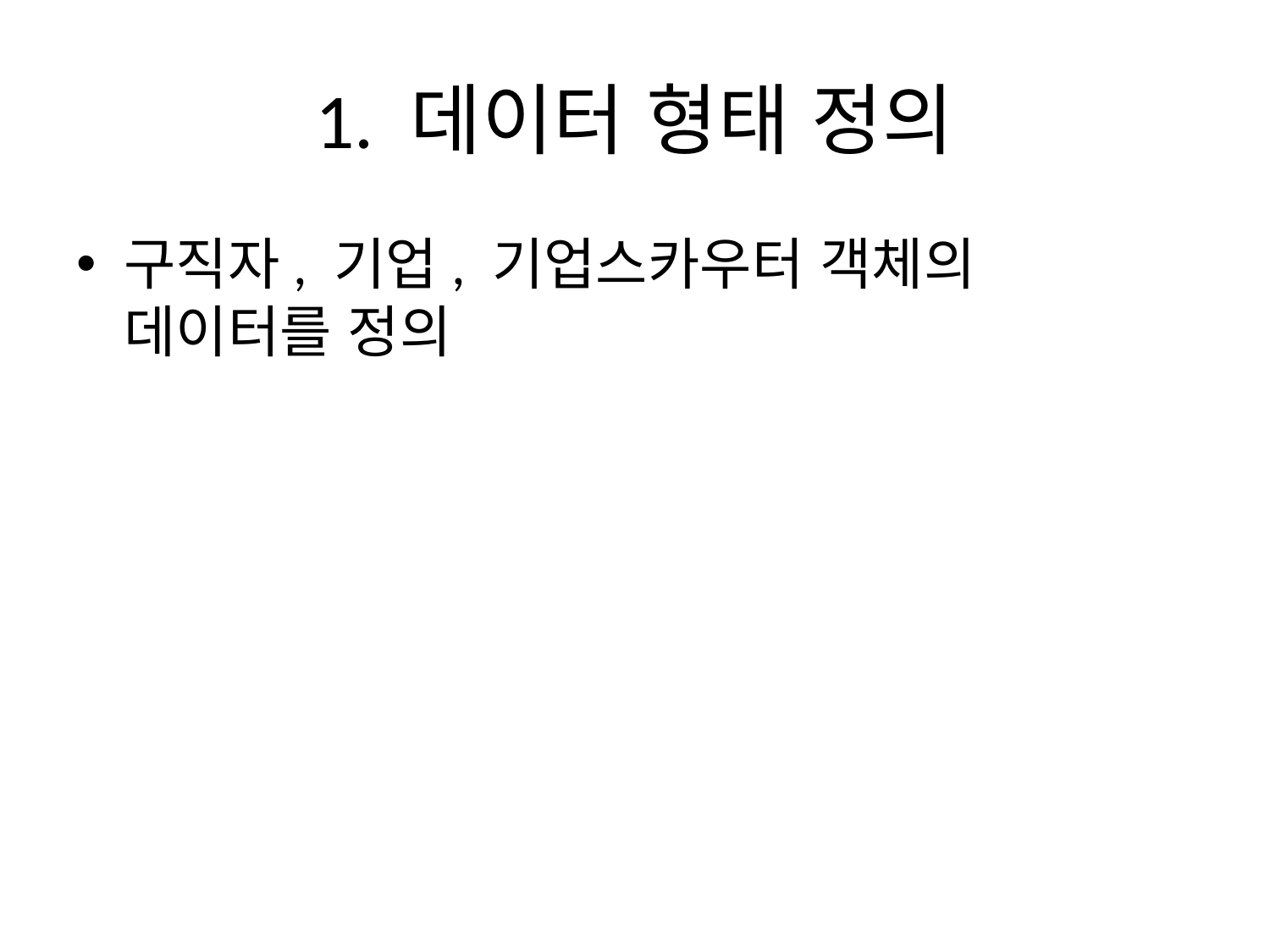

# 1. 데이터 형태 정의
구직자, 기업, 기업스카우터 객체의 데이터를 정의